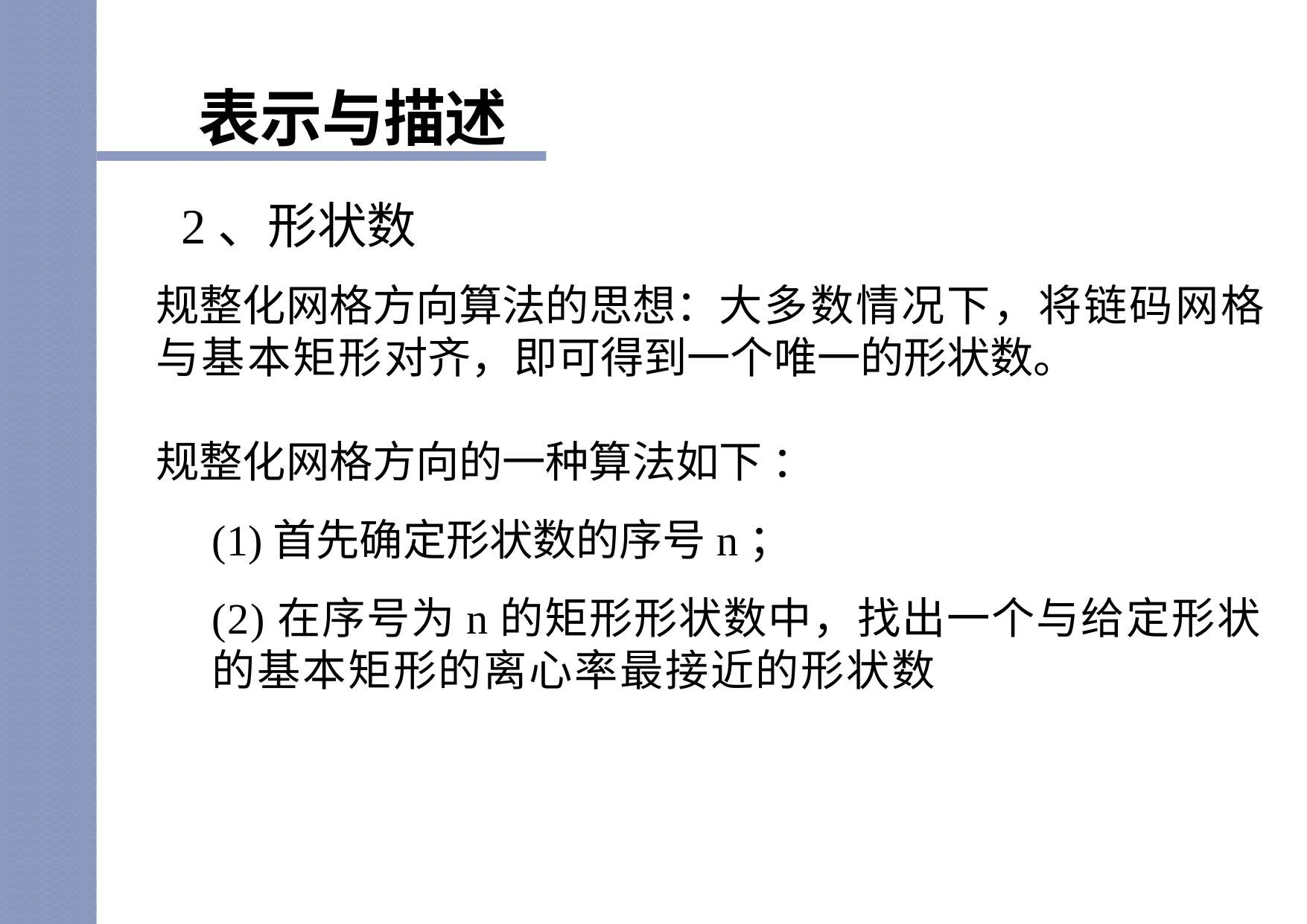

# 表示与描述
2、形状数
规整化网格方向算法的思想：大多数情况下，将链码网格与基本矩形对齐，即可得到一个唯一的形状数。

规整化网格方向的一种算法如下 ：
(1)首先确定形状数的序号n；
(2)在序号为n的矩形形状数中，找出一个与给定形状的基本矩形的离心率最接近的形状数